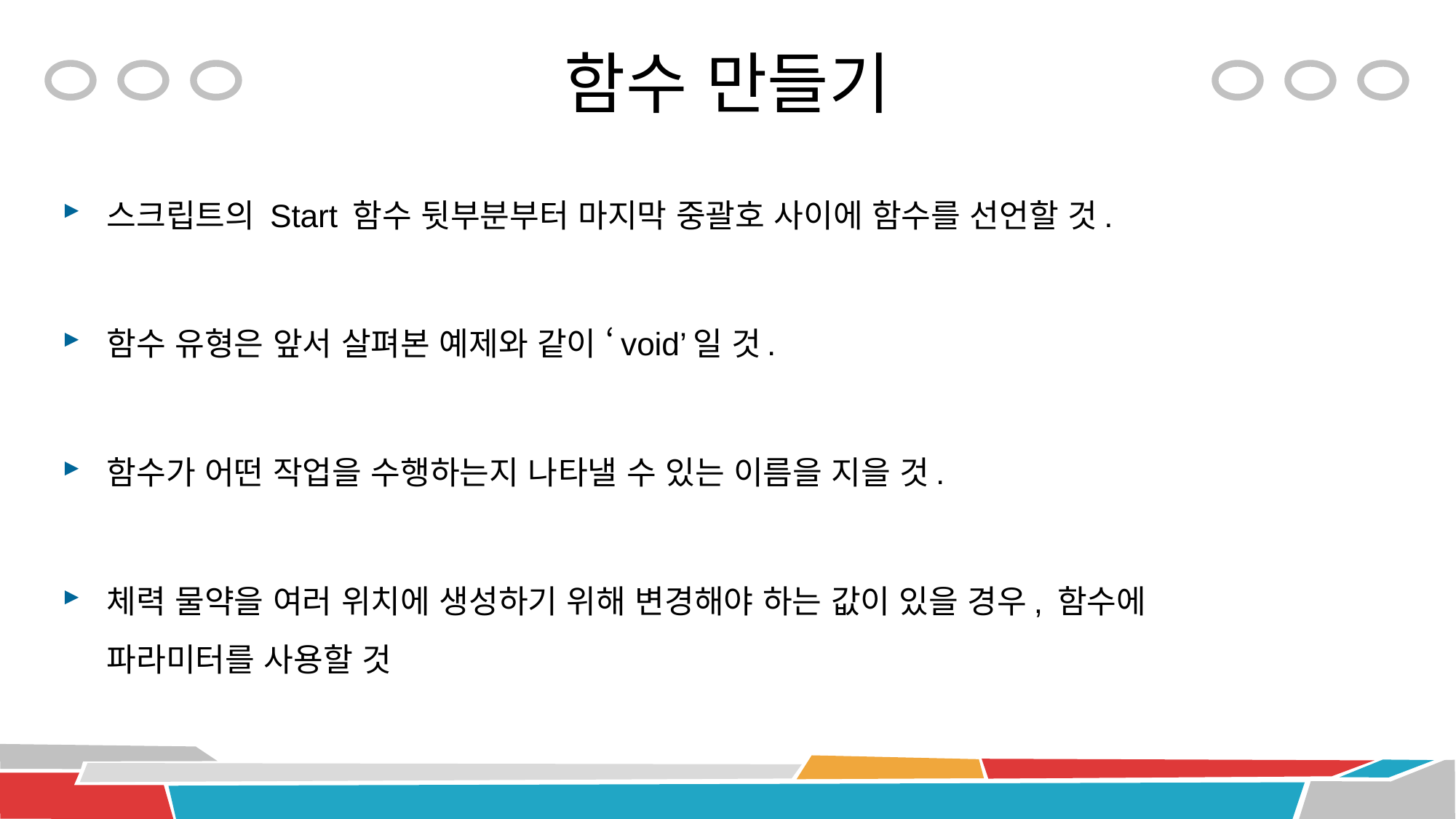

# 함수 만들기
스크립트의 Start 함수 뒷부분부터 마지막 중괄호 사이에 함수를 선언할 것.

함수 유형은 앞서 살펴본 예제와 같이 ‘void’일 것.

함수가 어떤 작업을 수행하는지 나타낼 수 있는 이름을 지을 것.

체력 물약을 여러 위치에 생성하기 위해 변경해야 하는 값이 있을 경우, 함수에 파라미터를 사용할 것